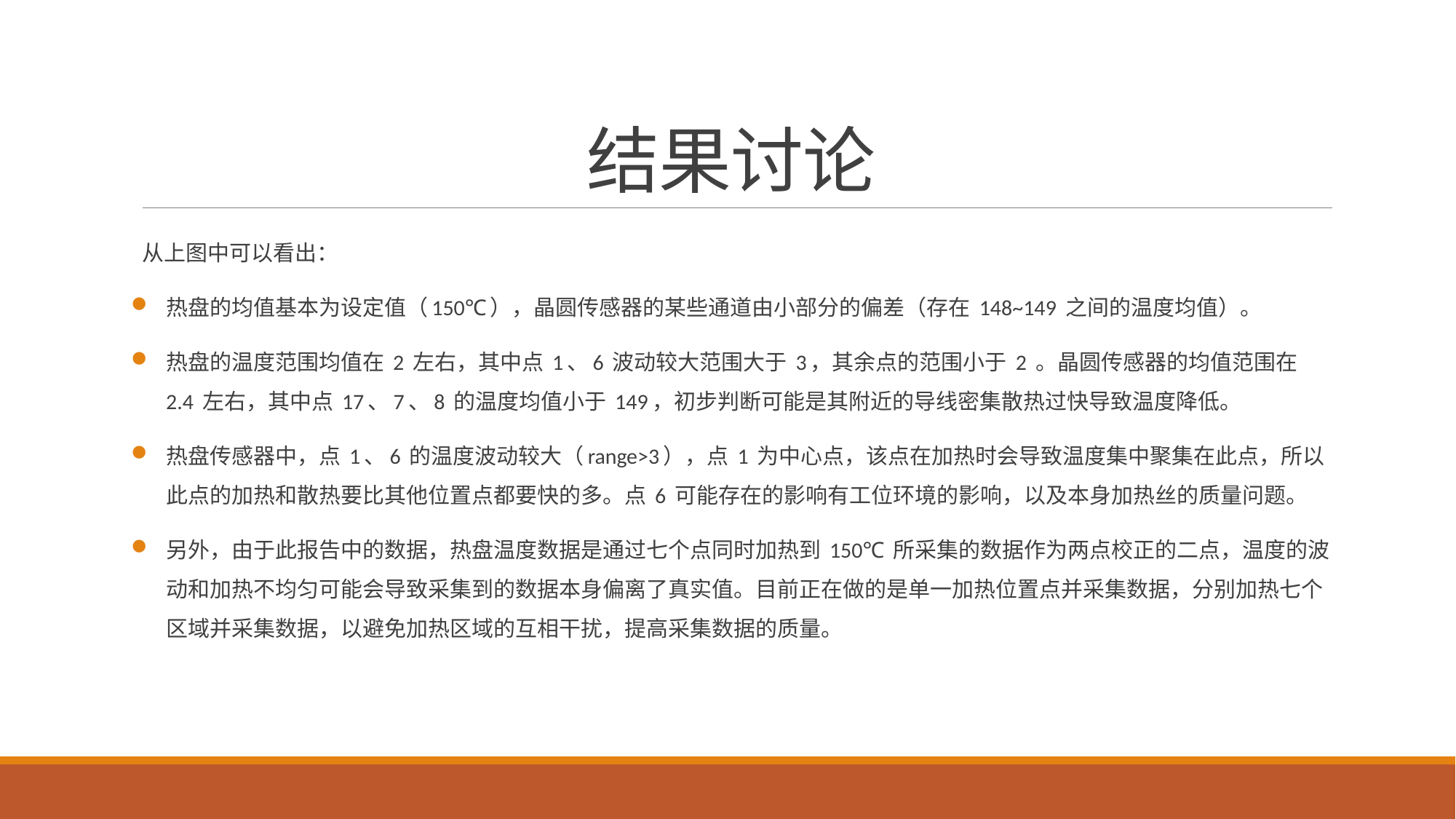

# 结果讨论
从上图中可以看出：
热盘的均值基本为设定值（150℃），晶圆传感器的某些通道由小部分的偏差（存在 148~149 之间的温度均值）。
热盘的温度范围均值在 2 左右，其中点 1、6 波动较大范围大于 3，其余点的范围小于 2 。晶圆传感器的均值范围在 2.4 左右，其中点 17、7、8 的温度均值小于 149，初步判断可能是其附近的导线密集散热过快导致温度降低。
热盘传感器中，点 1、6 的温度波动较大（range>3），点 1 为中心点，该点在加热时会导致温度集中聚集在此点，所以此点的加热和散热要比其他位置点都要快的多。点 6 可能存在的影响有工位环境的影响，以及本身加热丝的质量问题。
另外，由于此报告中的数据，热盘温度数据是通过七个点同时加热到 150℃ 所采集的数据作为两点校正的二点，温度的波动和加热不均匀可能会导致采集到的数据本身偏离了真实值。目前正在做的是单一加热位置点并采集数据，分别加热七个区域并采集数据，以避免加热区域的互相干扰，提高采集数据的质量。